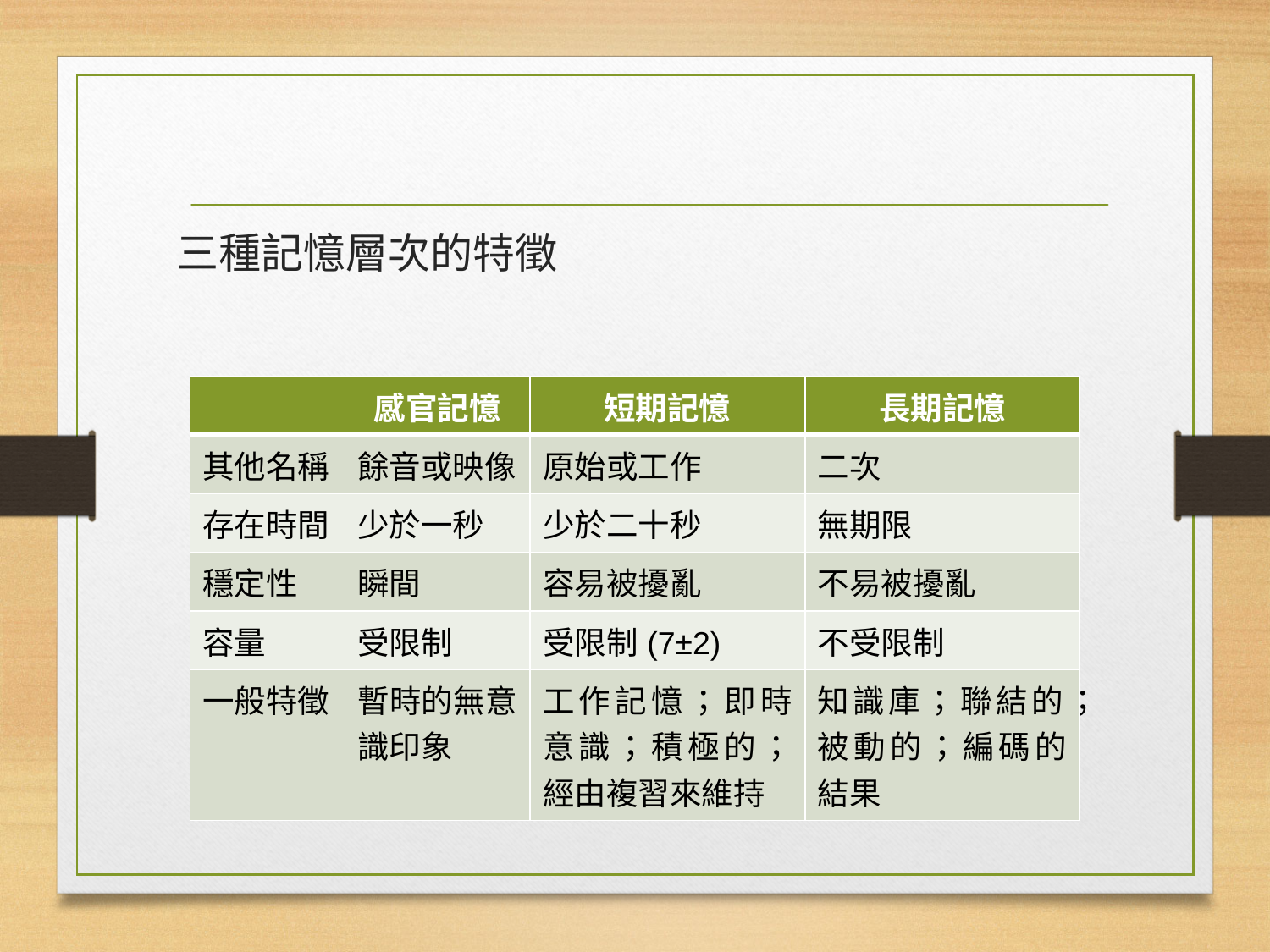

#
三種記憶層次的特徵

|  | 感官記憶 | 短期記憶 | 長期記憶 |
| --- | --- | --- | --- |
| 其他名稱 | 餘音或映像 | 原始或工作 | 二次 |
| 存在時間 | 少於一秒 | 少於二十秒 | 無期限 |
| 穩定性 | 瞬間 | 容易被擾亂 | 不易被擾亂 |
| 容量 | 受限制 | 受限制(7±2) | 不受限制 |
| 一般特徵 | 暫時的無意識印象 | 工作記憶；即時意識；積極的；經由複習來維持 | 知識庫；聯結的；被動的；編碼的結果 |